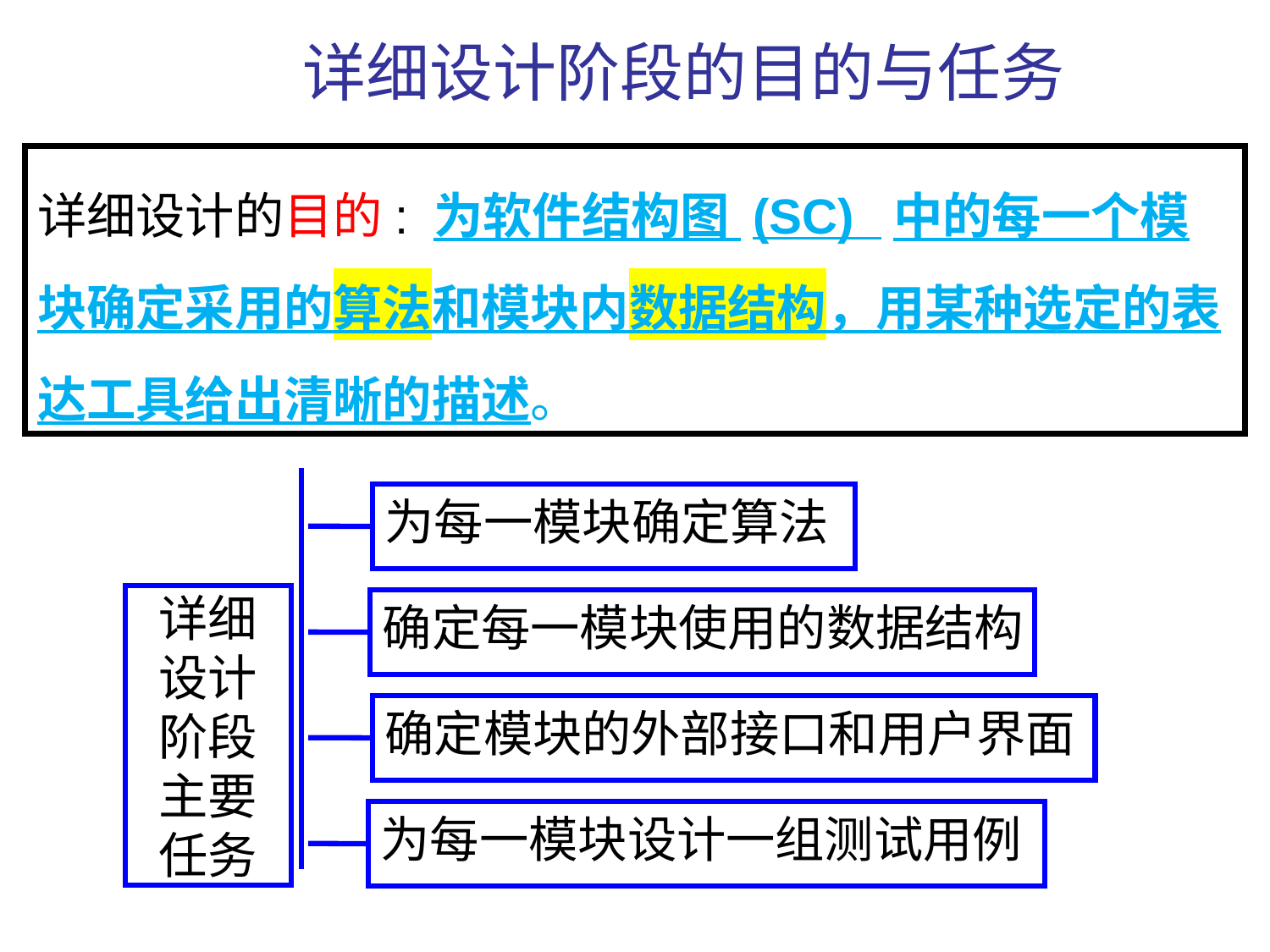

详细设计阶段的目的与任务
详细设计的目的: 为软件结构图 (SC)  中的每一个模块确定采用的算法和模块内数据结构，用某种选定的表达工具给出清晰的描述。
为每一模块确定算法

详细设计阶段主要任务
确定每一模块使用的数据结构

确定模块的外部接口和用户界面

为每一模块设计一组测试用例